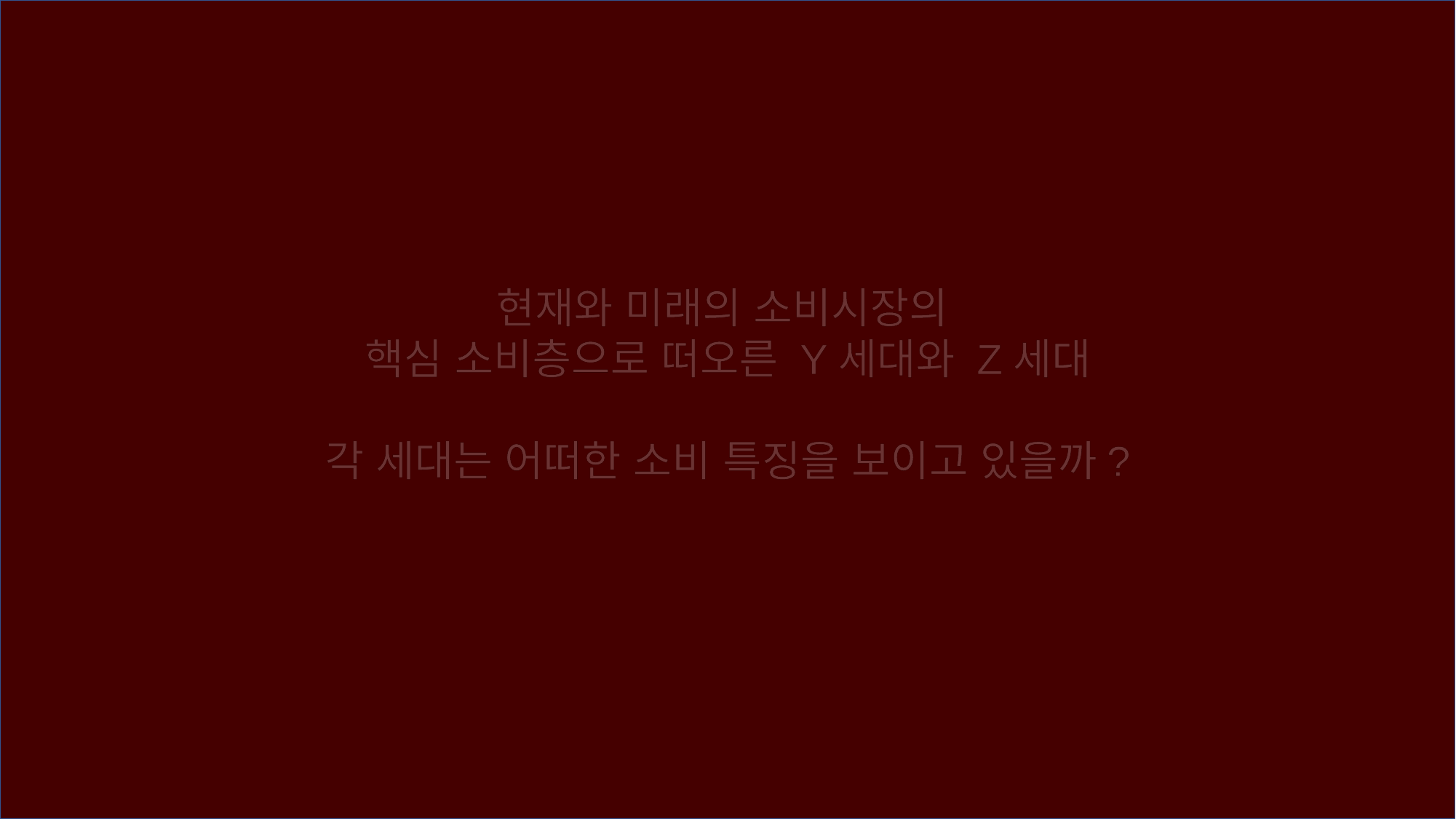

현재와 미래의 소비시장의
핵심 소비층으로 떠오른 Y세대와 Z세대

각 세대는 어떠한 소비 특징을 보이고 있을까?